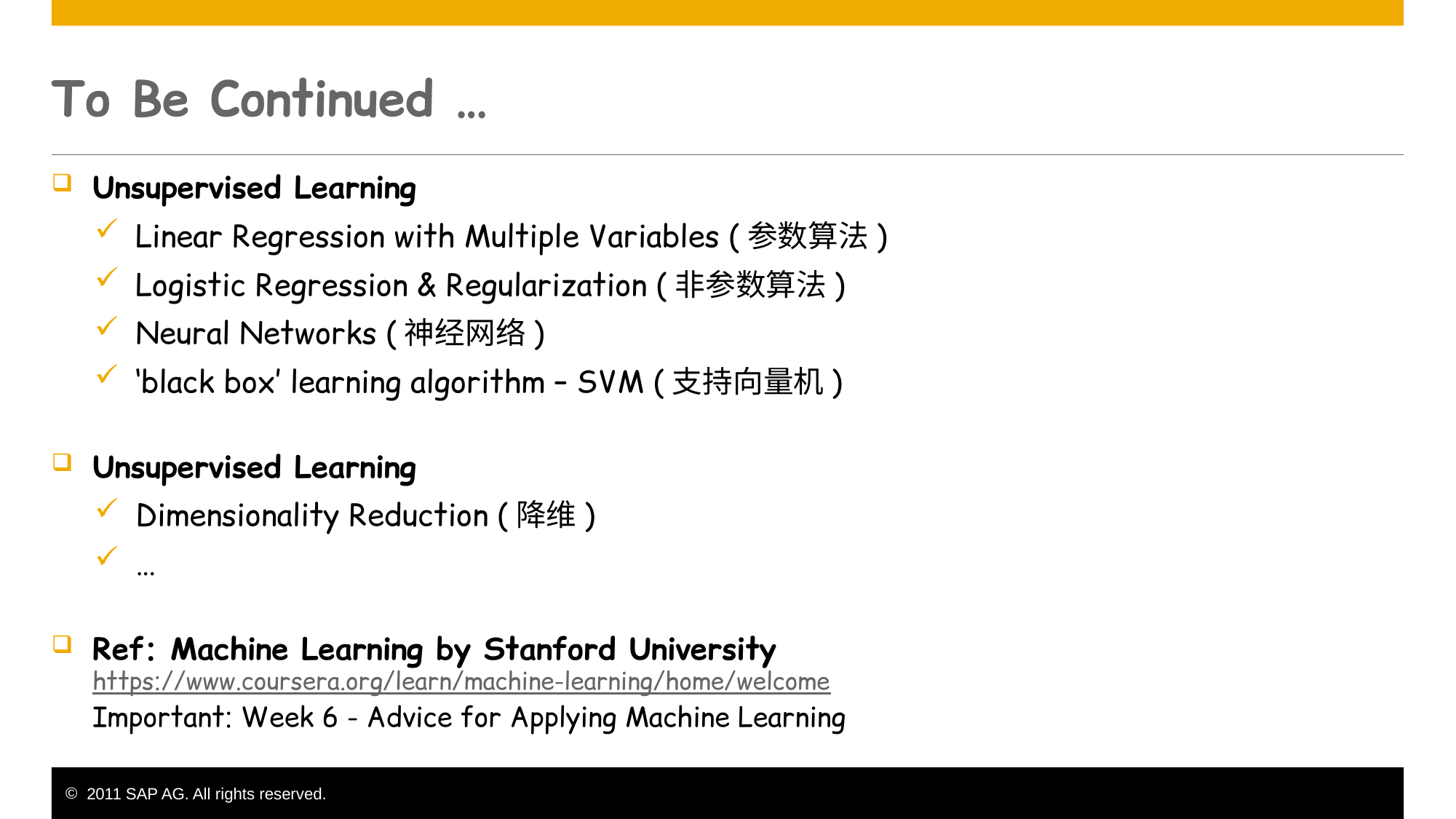

# To Be Continued …
Unsupervised Learning
Linear Regression with Multiple Variables (参数算法)
Logistic Regression & Regularization (非参数算法)
Neural Networks (神经网络)
‘black box’ learning algorithm – SVM (支持向量机)
Unsupervised Learning
Dimensionality Reduction (降维)
…
Ref: Machine Learning by Stanford University
https://www.coursera.org/learn/machine-learning/home/welcome
Important: Week 6 - Advice for Applying Machine Learning